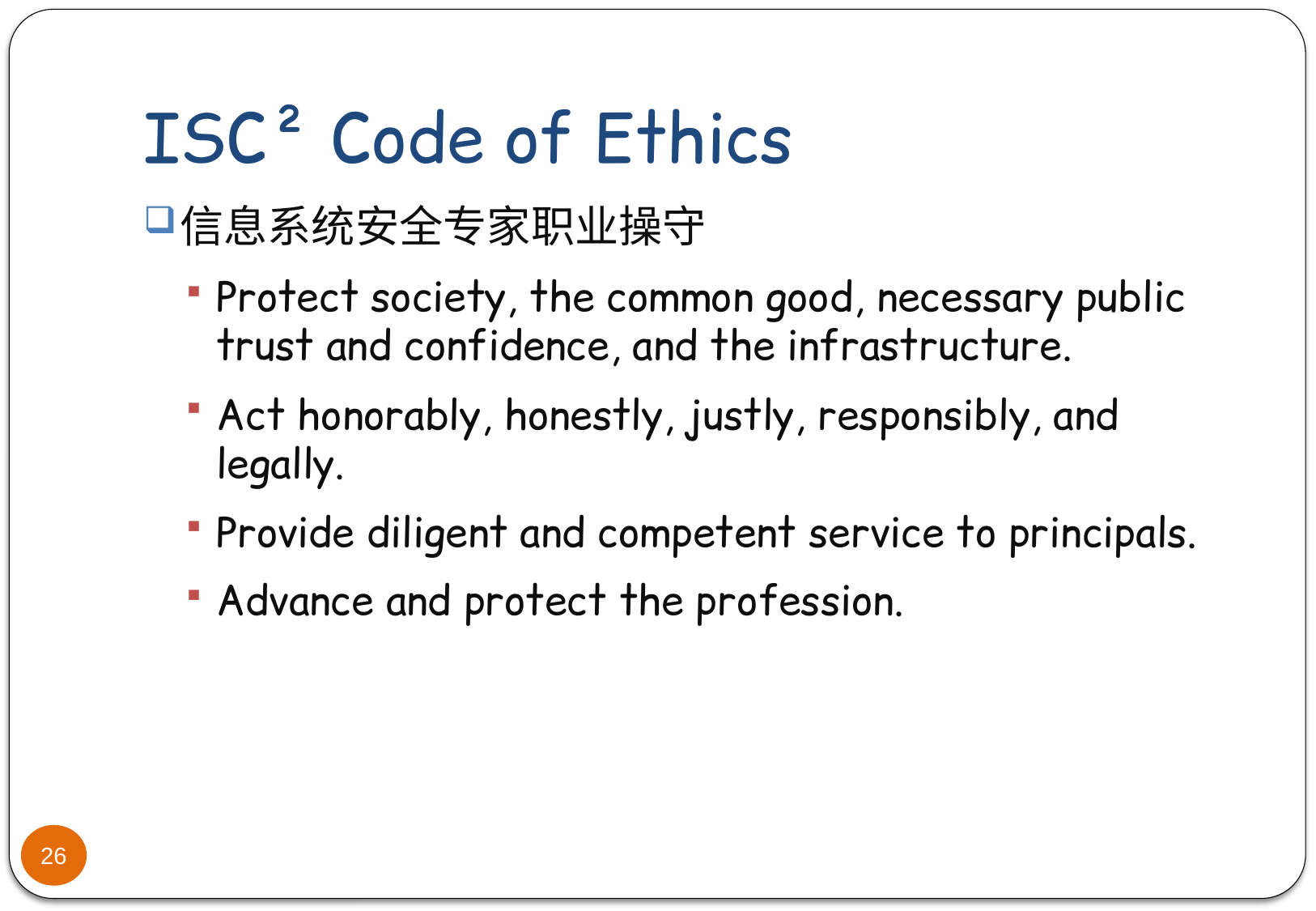

# ISC² Code of Ethics
信息系统安全专家职业操守
Protect society, the common good, necessary public trust and confidence, and the infrastructure.
Act honorably, honestly, justly, responsibly, and legally.
Provide diligent and competent service to principals.
Advance and protect the profession.
26